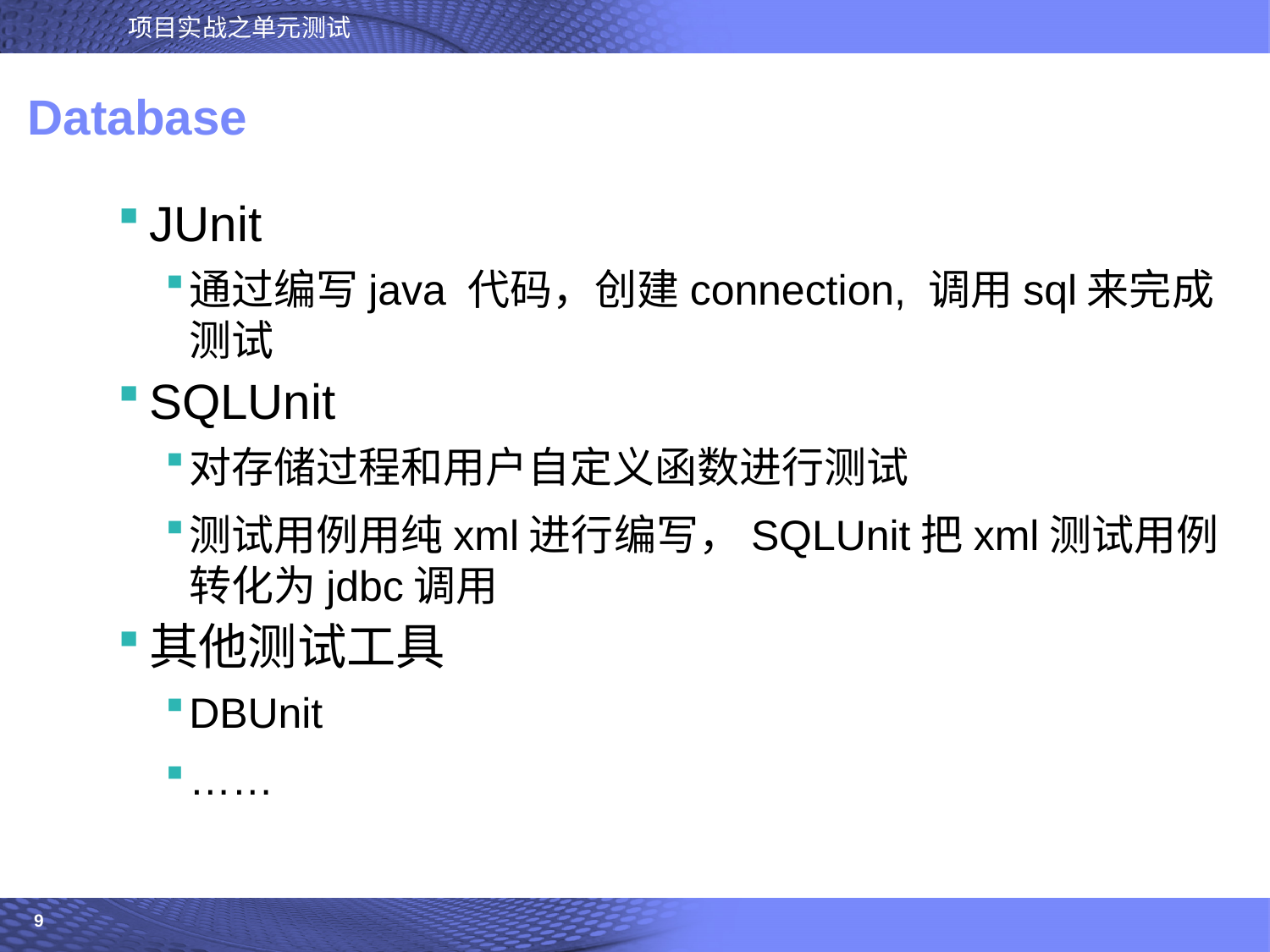

# Database
JUnit
通过编写java 代码，创建connection, 调用sql来完成测试
SQLUnit
对存储过程和用户自定义函数进行测试
测试用例用纯xml进行编写，SQLUnit把xml测试用例转化为jdbc调用
其他测试工具
DBUnit
……

9